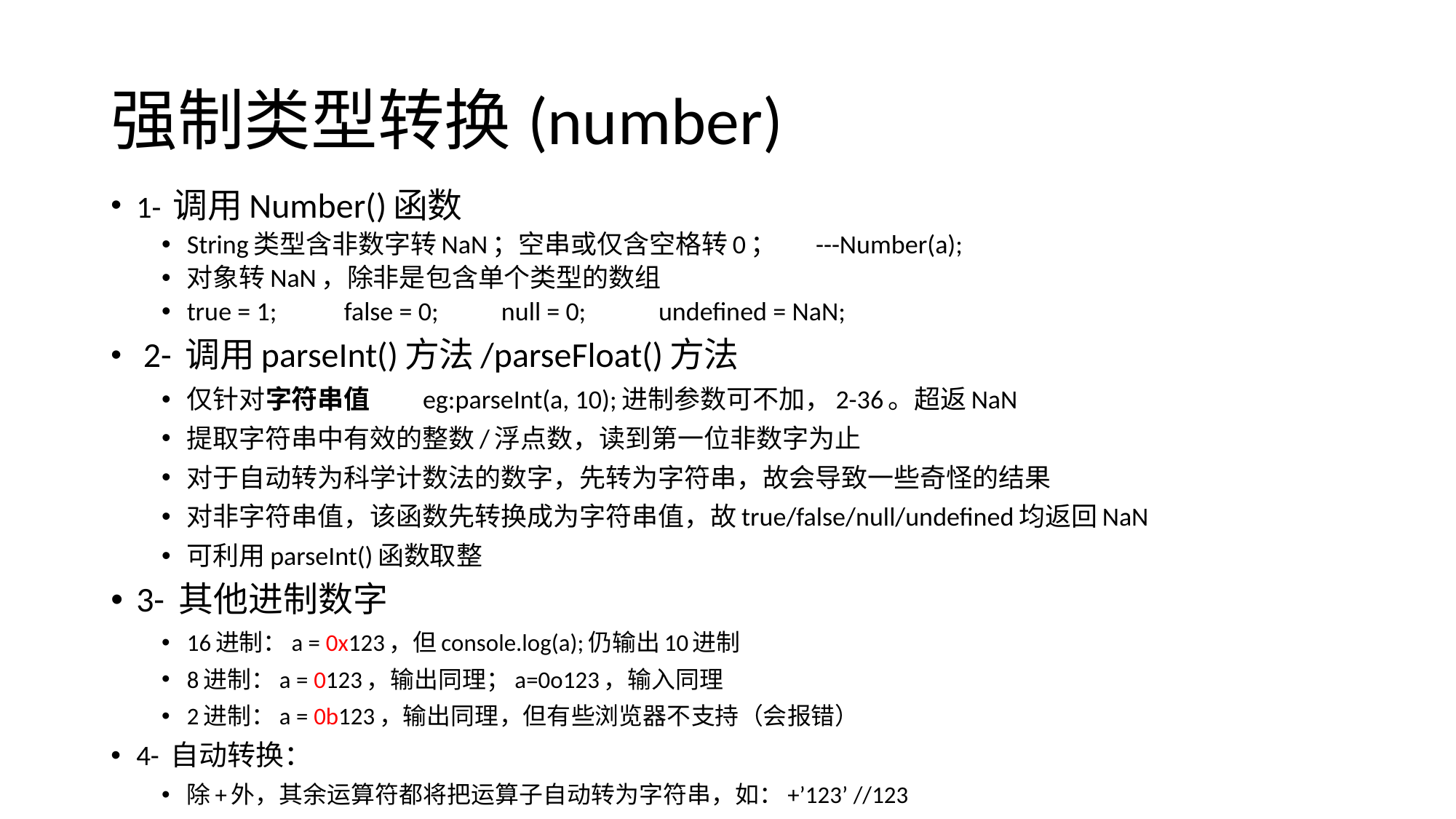

# 强制类型转换(number)
1- 调用Number()函数
String类型含非数字转NaN；空串或仅含空格转0；		---Number(a);
对象转NaN，除非是包含单个类型的数组
true = 1;		false = 0;		null = 0;		undefined = NaN;
 2- 调用parseInt()方法/parseFloat()方法
仅针对字符串值		eg:parseInt(a, 10);进制参数可不加，2-36。超返NaN
提取字符串中有效的整数/浮点数，读到第一位非数字为止
对于自动转为科学计数法的数字，先转为字符串，故会导致一些奇怪的结果
对非字符串值，该函数先转换成为字符串值，故true/false/null/undefined均返回NaN
可利用parseInt()函数取整
3- 其他进制数字
16进制：a = 0x123，但console.log(a);仍输出10进制
8进制：a = 0123，输出同理；a=0o123，输入同理
2进制：a = 0b123，输出同理，但有些浏览器不支持（会报错）
4- 自动转换：
除+外，其余运算符都将把运算子自动转为字符串，如：+’123’ //123